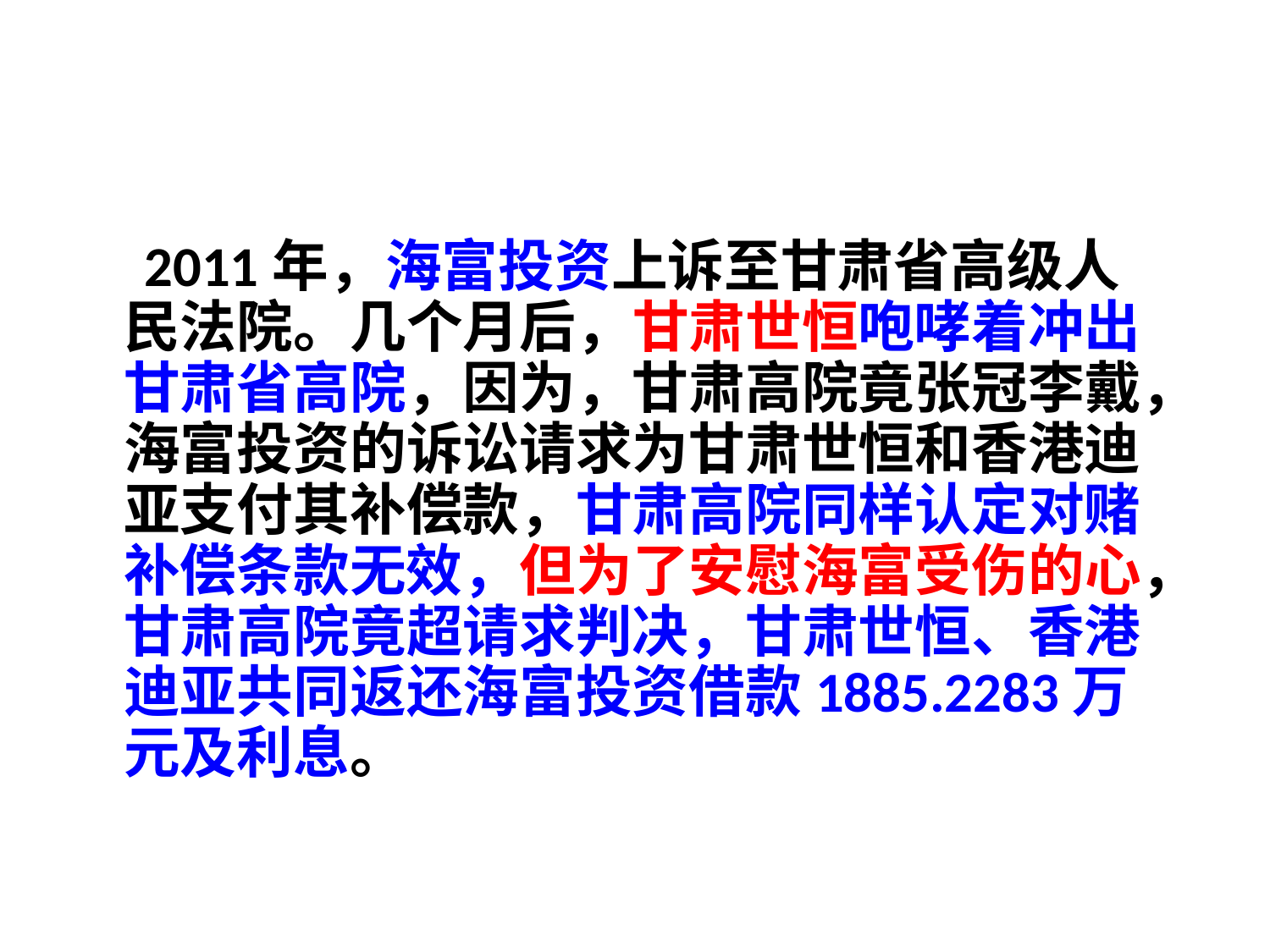

2011年，海富投资上诉至甘肃省高级人民法院。几个月后，甘肃世恒咆哮着冲出甘肃省高院，因为，甘肃高院竟张冠李戴，海富投资的诉讼请求为甘肃世恒和香港迪亚支付其补偿款，甘肃高院同样认定对赌补偿条款无效，但为了安慰海富受伤的心，甘肃高院竟超请求判决，甘肃世恒、香港迪亚共同返还海富投资借款1885.2283万元及利息。
#